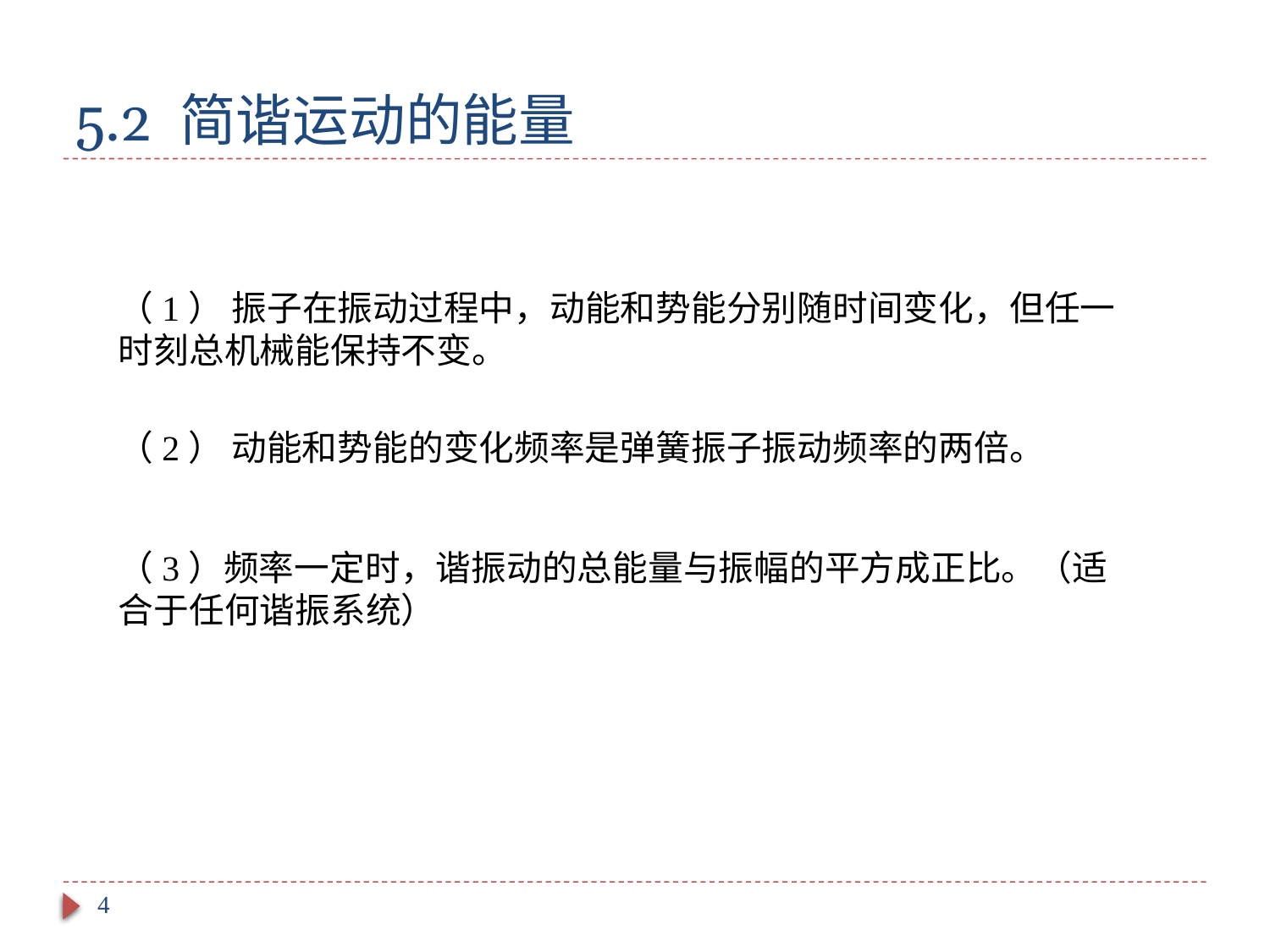

# 5.2 简谐运动的能量
（1） 振子在振动过程中，动能和势能分别随时间变化，但任一时刻总机械能保持不变。
（2） 动能和势能的变化频率是弹簧振子振动频率的两倍。
（3）频率一定时，谐振动的总能量与振幅的平方成正比。（适合于任何谐振系统）
4